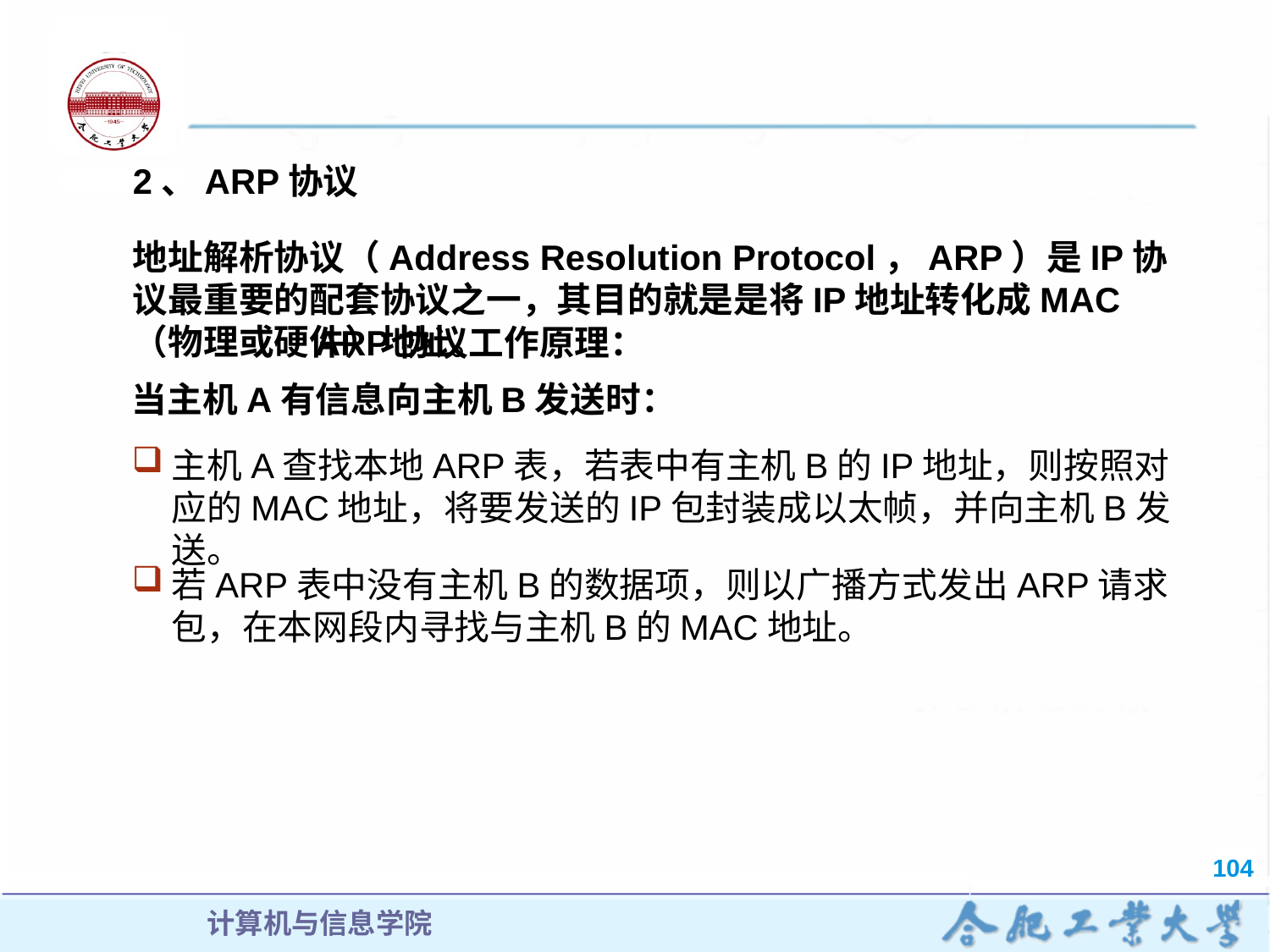

2、ARP协议
地址解析协议（Address Resolution Protocol，ARP）是IP协议最重要的配套协议之一，其目的就是是将IP地址转化成MAC（物理或硬件）地址。
ARP协议工作原理：
当主机A有信息向主机B发送时：
主机A查找本地ARP表，若表中有主机B的IP地址，则按照对应的MAC地址，将要发送的IP包封装成以太帧，并向主机B发送。
若ARP表中没有主机B的数据项，则以广播方式发出ARP请求包，在本网段内寻找与主机B的MAC地址。